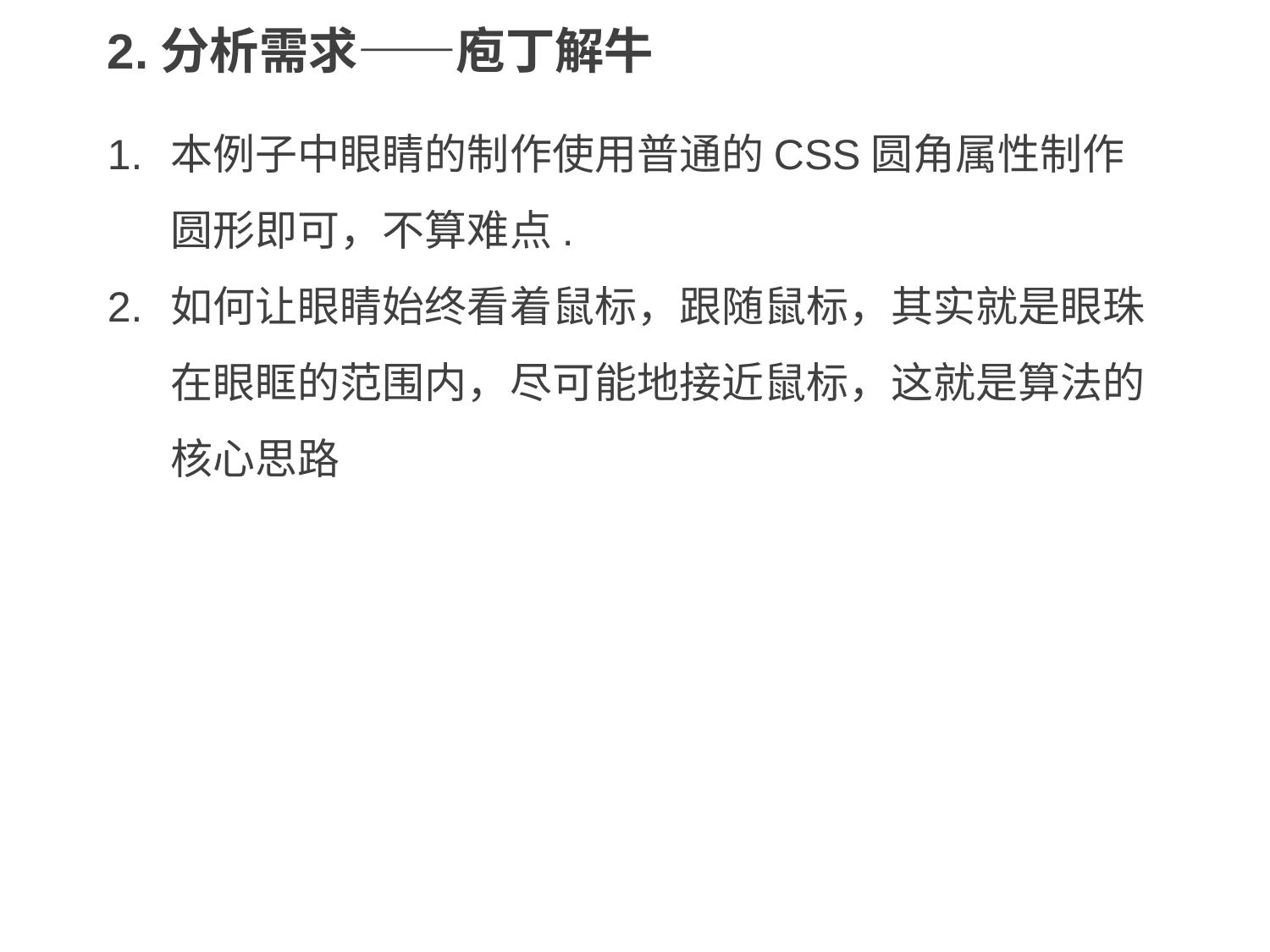

2.分析需求——庖丁解牛
本例子中眼睛的制作使用普通的CSS圆角属性制作圆形即可，不算难点.
如何让眼睛始终看着鼠标，跟随鼠标，其实就是眼珠在眼眶的范围内，尽可能地接近鼠标，这就是算法的核心思路